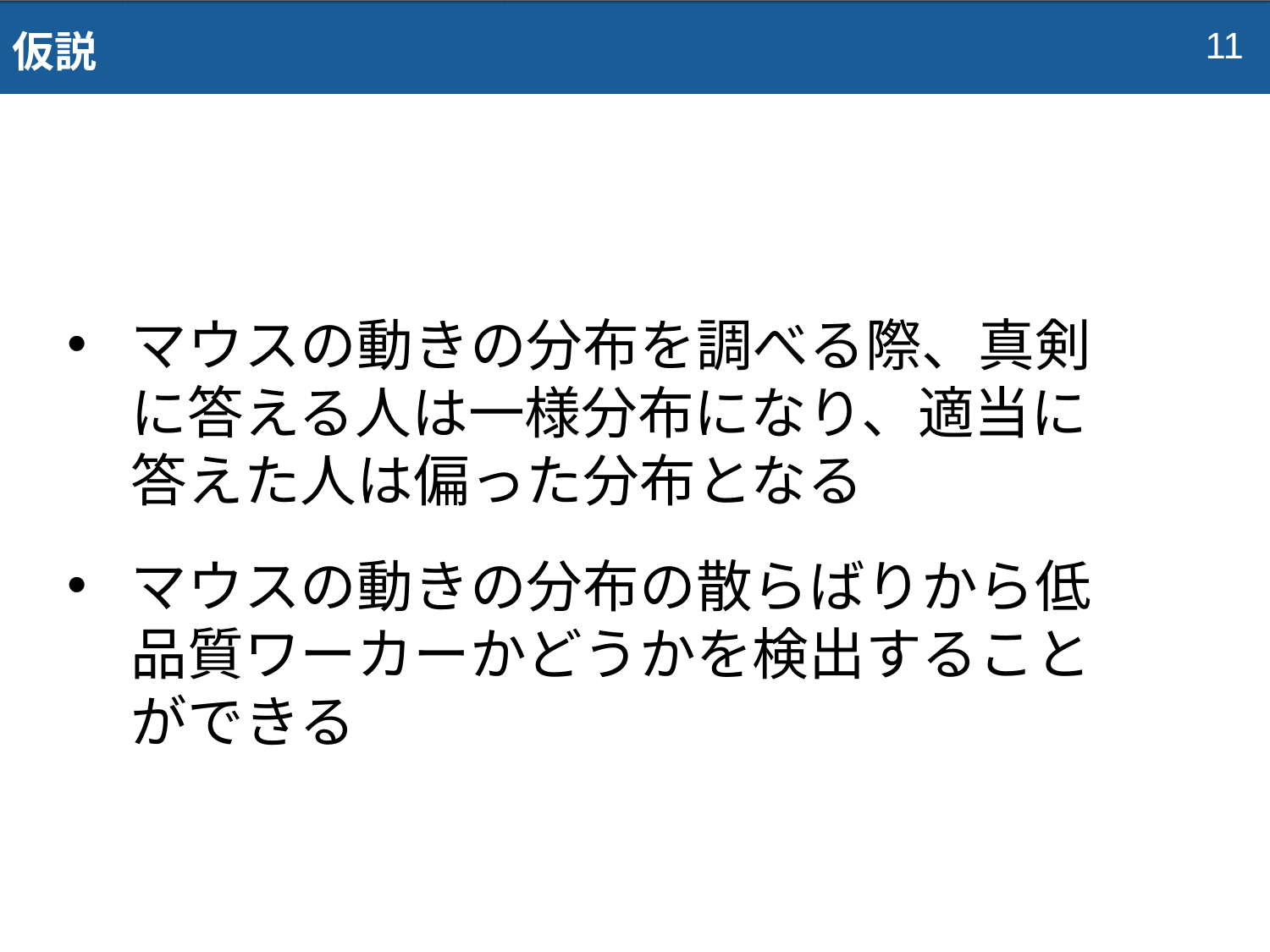

仮説
11
マウスの動きの分布を調べる際、真剣に答える人は一様分布になり、適当に答えた人は偏った分布となる
マウスの動きの分布の散らばりから低品質ワーカーかどうかを検出することができる